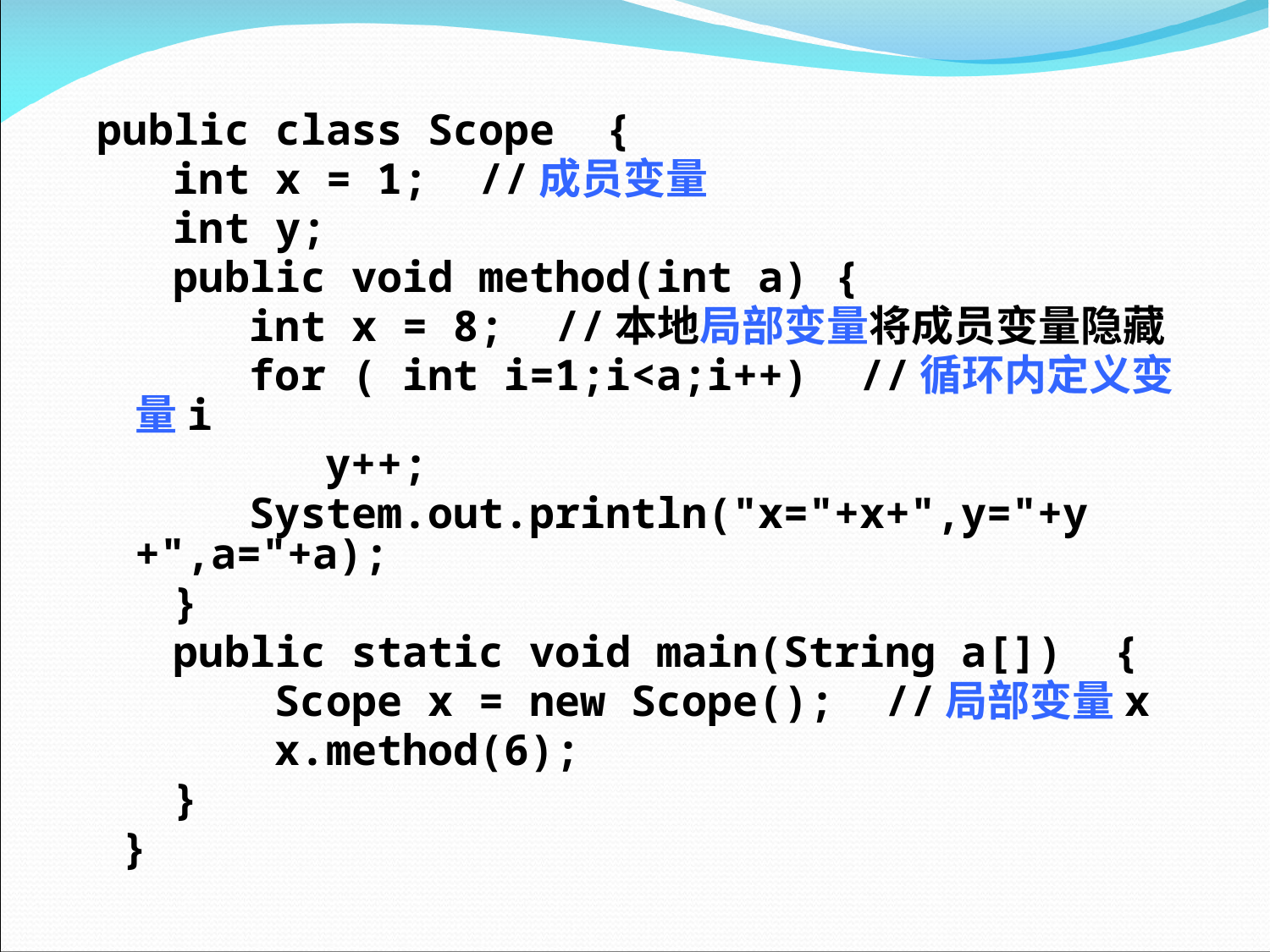

public class Scope  {
   int x = 1;  //成员变量
   int y;
   public void method(int a) {
      int x = 8;  //本地局部变量将成员变量隐藏
      for ( int i=1;i<a;i++)  //循环内定义变量i
         y++;
      System.out.println("x="+x+",y="+y +",a="+a);
   }
   public static void main(String a[])  {
       Scope x = new Scope();  //局部变量x
       x.method(6);
   }
 }